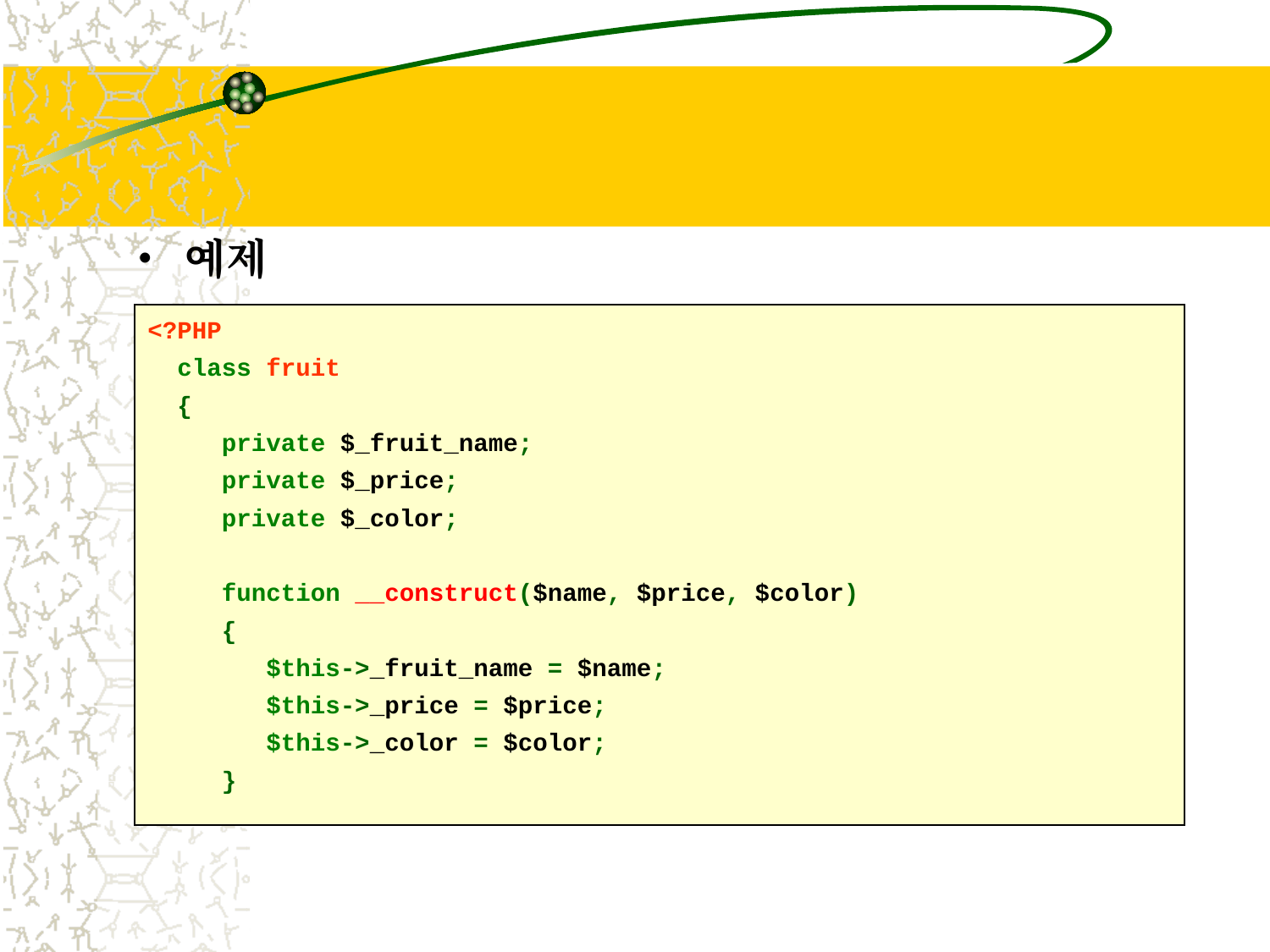

#
예제
<?PHP
  class fruit
  {
     private $_fruit_name;
     private $_price;
     private $_color;

     function __construct($name, $price, $color)
     {
        $this->_fruit_name = $name;
        $this->_price = $price;
        $this->_color = $color;
     }